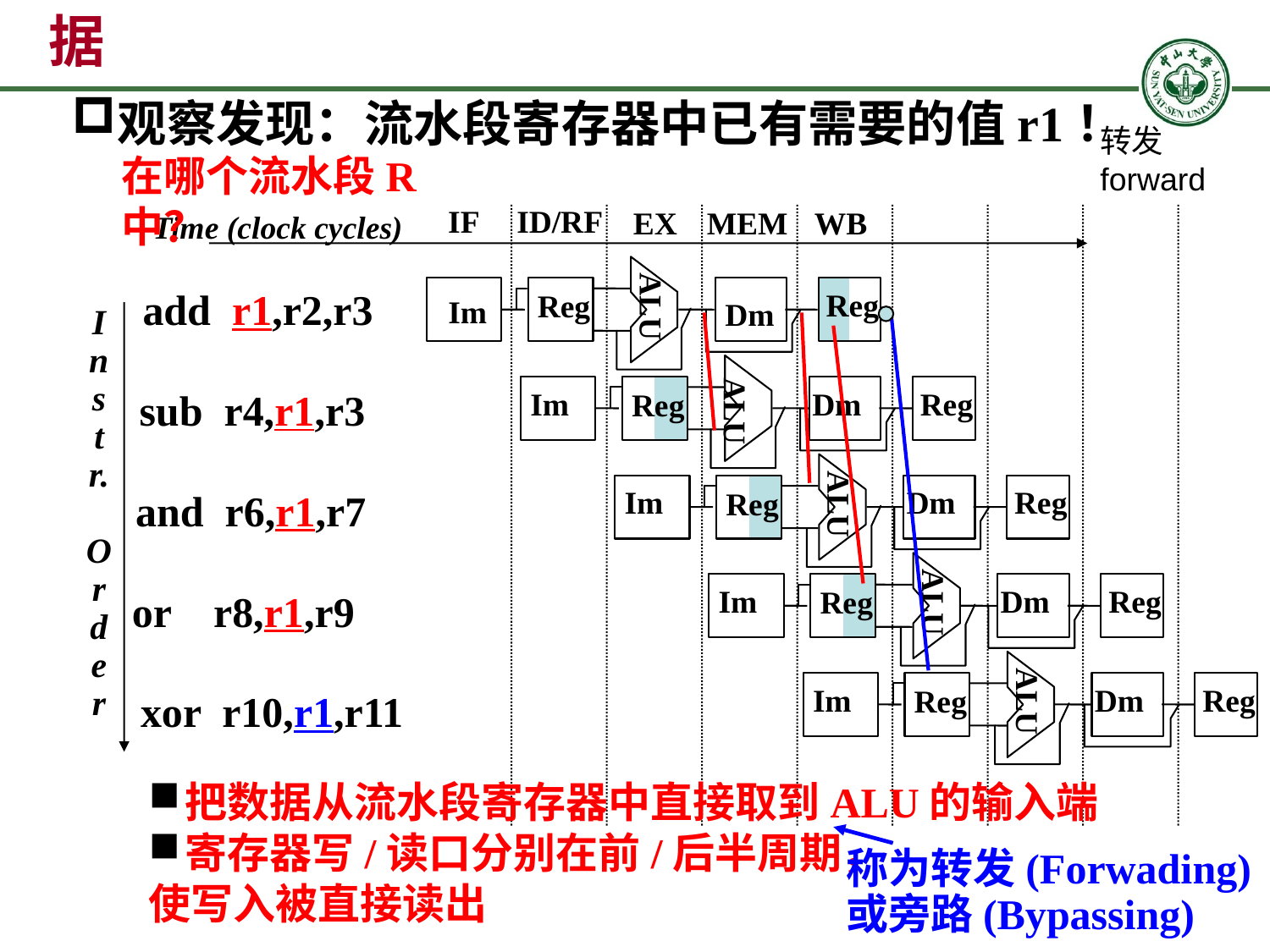

# 方案3:  利用DataPath中的中间数据
观察发现：流水段寄存器中已有需要的值r1！
转发
forward
在哪个流水段R中？
IF
ID/RF
EX
MEM
WB
Time (clock cycles)

add  r1,r2,r3

Reg
Reg
ALU
Im

Dm
I
n
s
t
r.

O
r
d
e
r

ALU

Im

sub  r4,r1,r3
Dm
Reg
Reg

ALU

Im

Dm
Reg
Reg
and  r6,r1,r7

Im
Dm
Reg
Reg
ALU
or    r8,r1,r9

ALU

Im

Dm
Reg
Reg
xor  r10,r1,r11

把数据从流水段寄存器中直接取到ALU的输入端
寄存器写/读口分别在前/后半周期，
使写入被直接读出

称为转发(Forwading)或旁路(Bypassing)